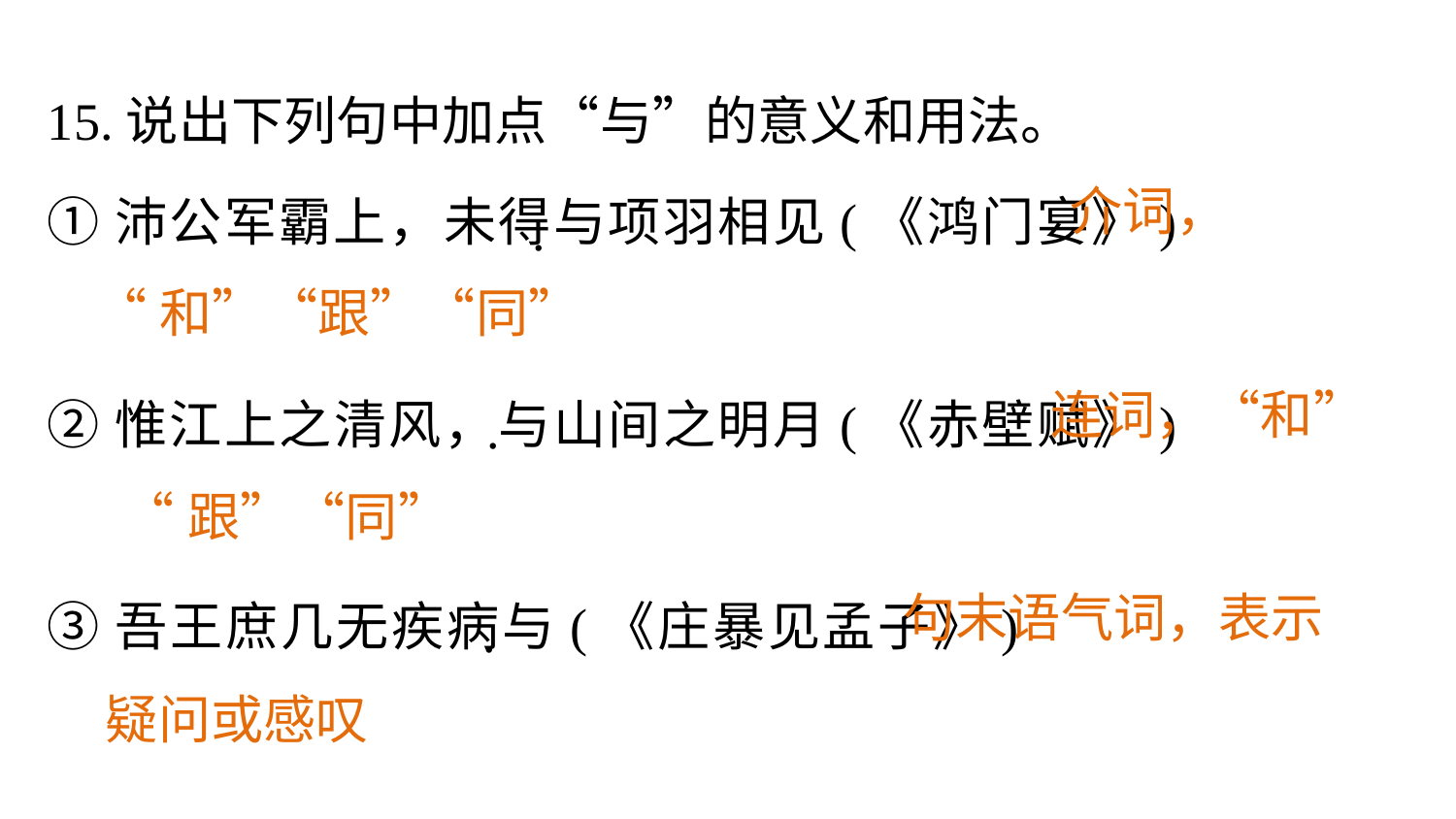

15.说出下列句中加点“与”的意义和用法。
①沛公军霸上，未得与项羽相见(《鸿门宴》)
②惟江上之清风，与山间之明月(《赤壁赋》)
③吾王庶几无疾病与(《庄暴见孟子》)
                                                                                 介词，
“和”“跟”“同”
.
                                                                             连词，“和”
“跟”“同”
.
                                                                  句末语气词，表示
疑问或感叹
.